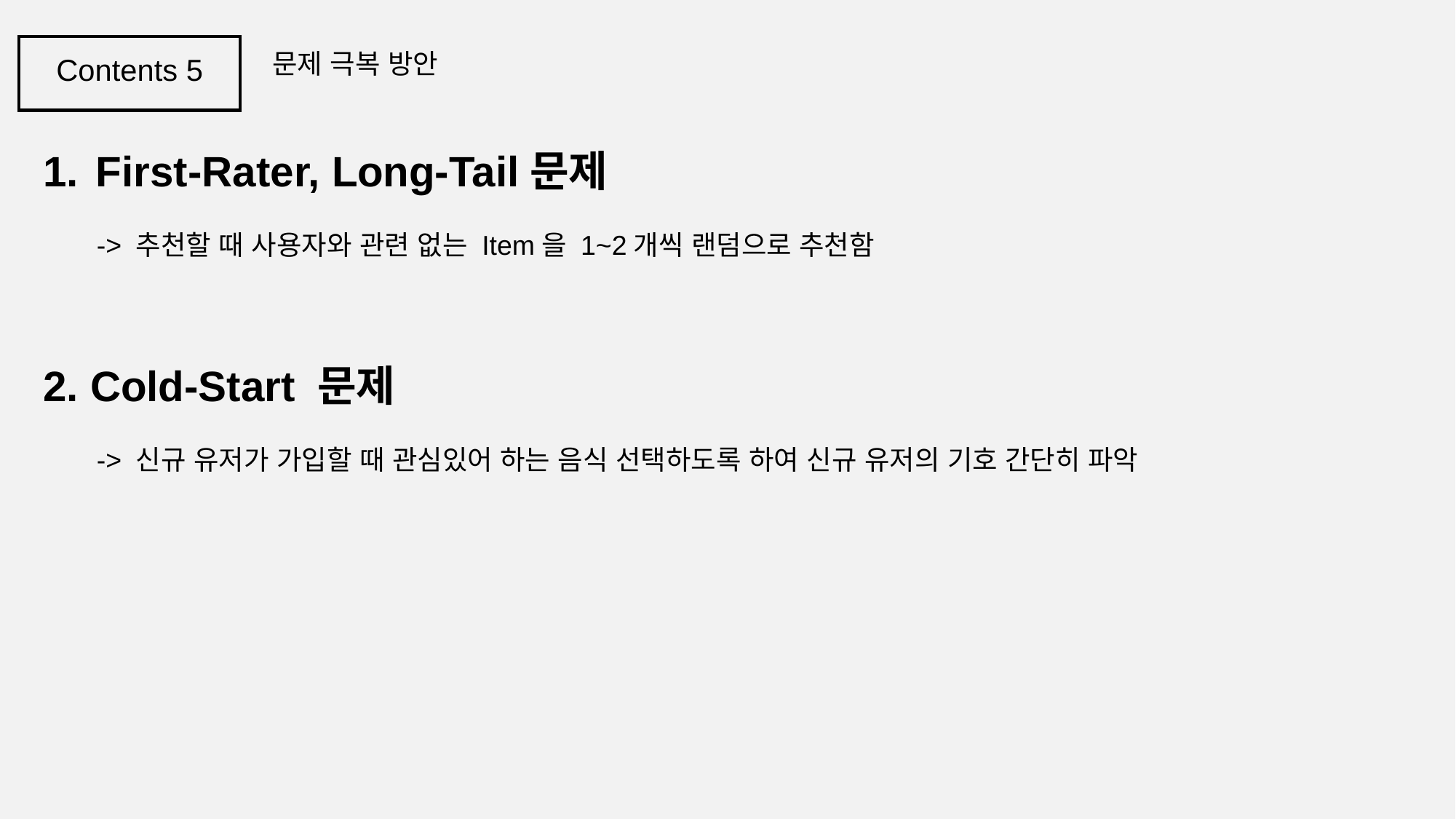

Contents 5

문제 극복 방안
 First-Rater, Long-Tail문제

       -> 추천할 때 사용자와 관련 없는 Item을 1~2개씩 랜덤으로 추천함

2. Cold-Start 문제

       -> 신규 유저가 가입할 때 관심있어 하는 음식 선택하도록 하여 신규 유저의 기호 간단히 파악